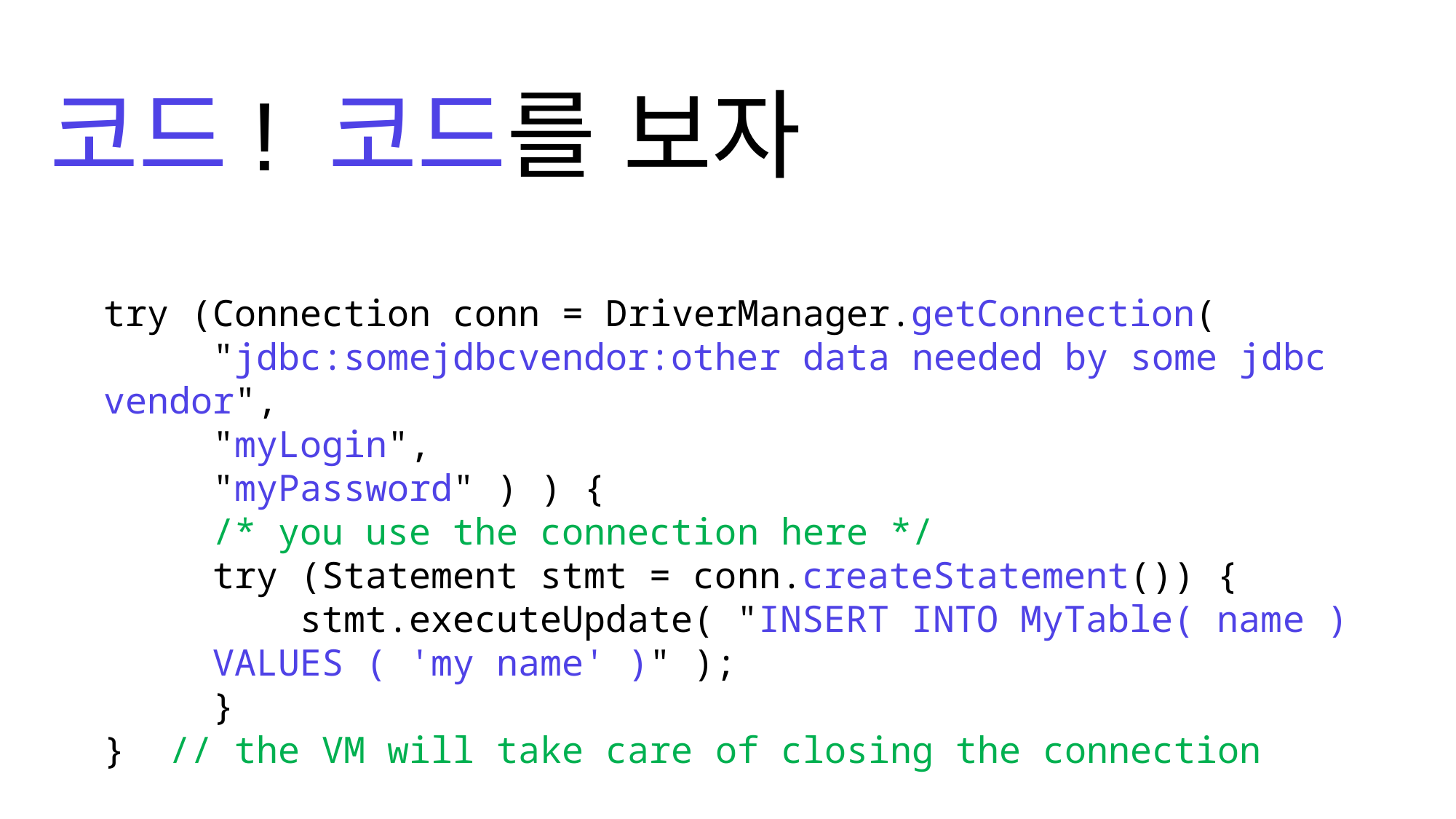

코드! 코드를 보자
try (Connection conn = DriverManager.getConnection(
     "jdbc:somejdbcvendor:other data needed by some jdbc vendor",
     "myLogin",
     "myPassword" ) ) {
     /* you use the connection here */
try (Statement stmt = conn.createStatement()) {
    stmt.executeUpdate( "INSERT INTO MyTable( name ) VALUES ( 'my name' )" );
}
}  // the VM will take care of closing the connection